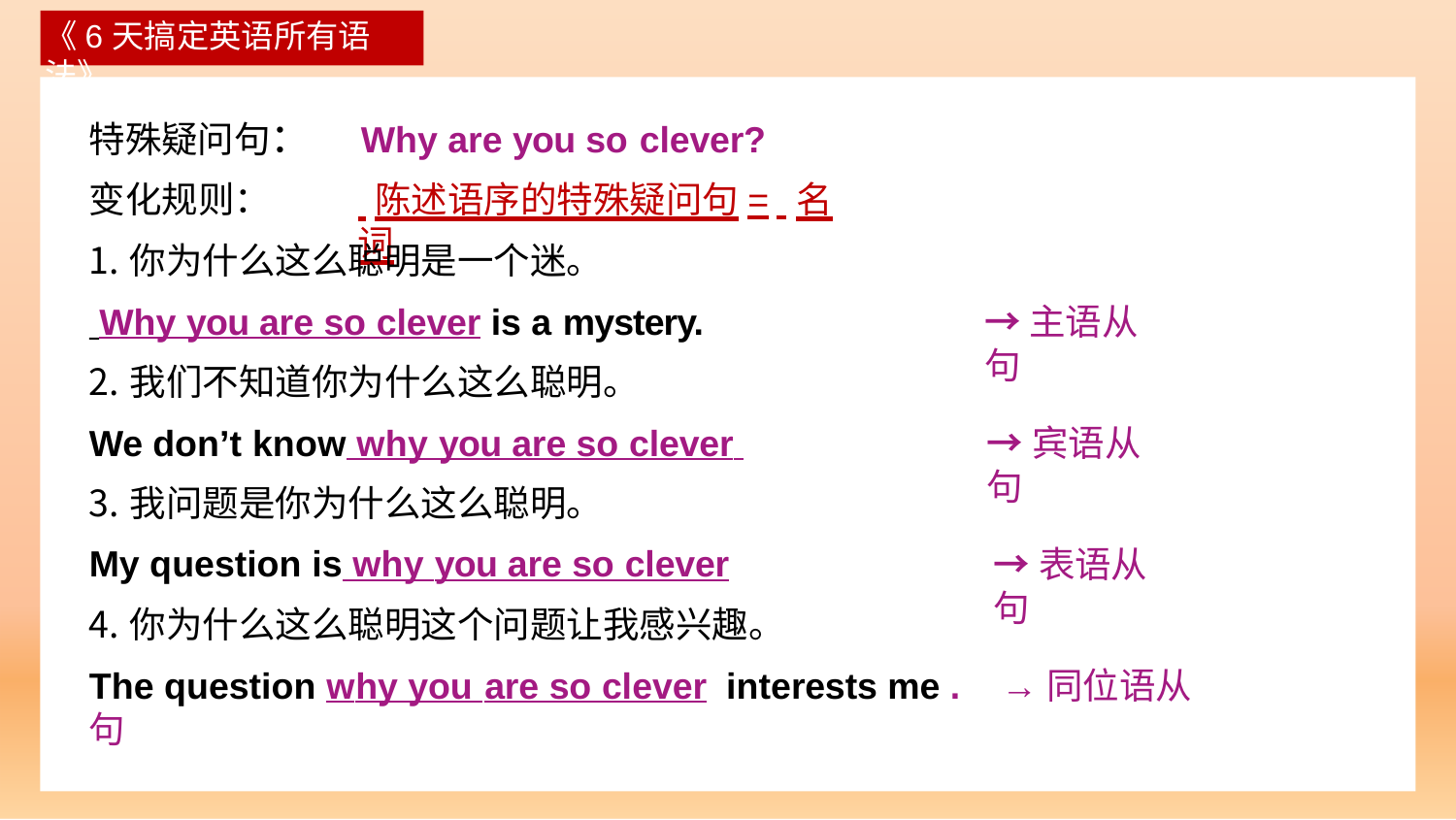

《6天搞定英语所有语法》
Why are you so clever?
 陈述语序的特殊疑问句= 名词
# 特殊疑问句：
变化规则：
你为什么这么聪明是一个迷。
Why you are so clever is a mystery.
我们不知道你为什么这么聪明。
We don’t know why you are so clever
我问题是你为什么这么聪明。
My question is why you are so clever
你为什么这么聪明这个问题让我感兴趣。
→主语从句

→宾语从句
→表语从句
The question why you are so clever	interests me .	→同位语从句